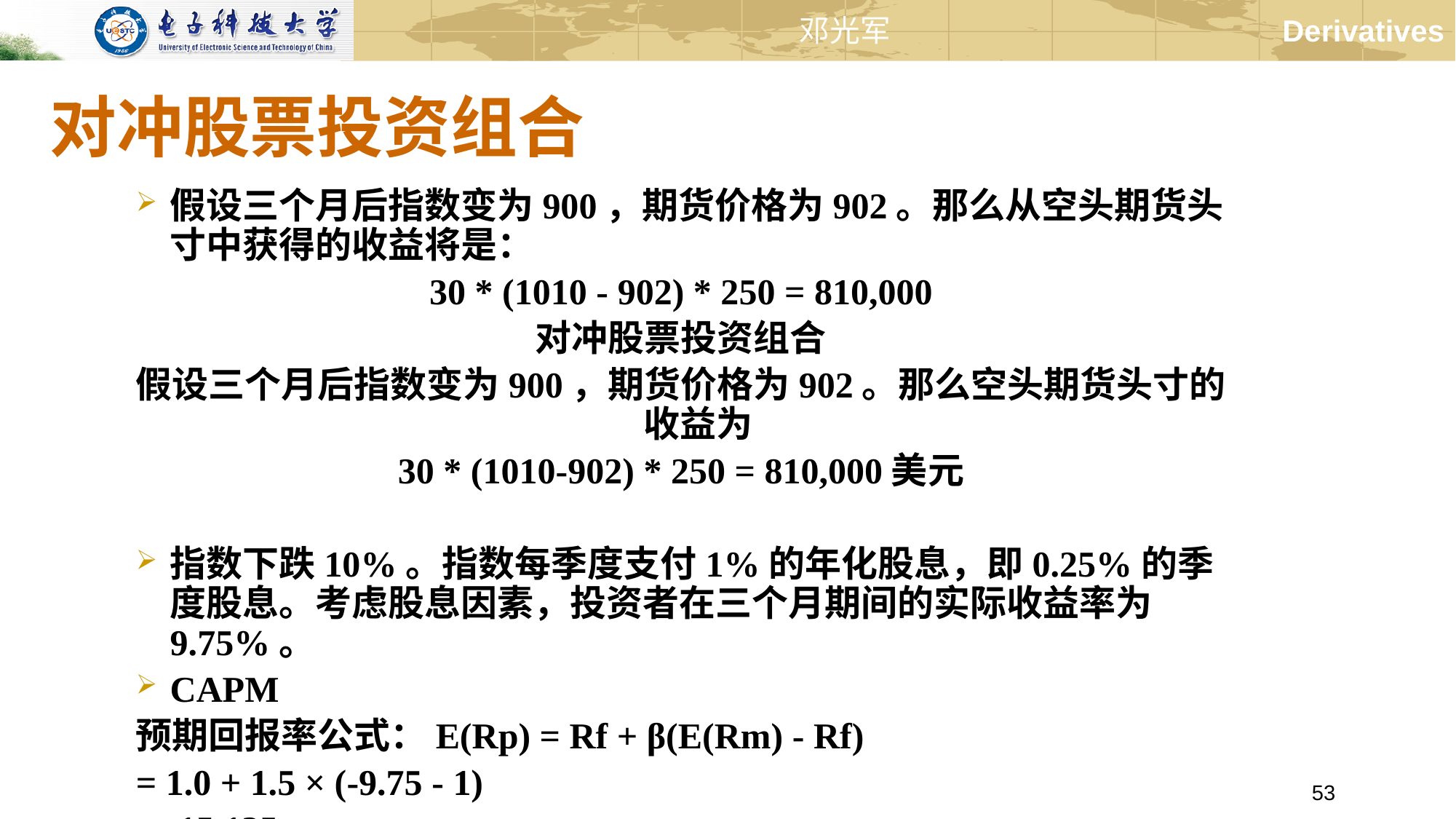

# 对冲股票投资组合
假设三个月后指数变为900，期货价格为902。那么从空头期货头寸中获得的收益将是：
30 * (1010 - 902) * 250 = 810,000
对冲股票投资组合
假设三个月后指数变为900，期货价格为902。那么空头期货头寸的收益为
30 * (1010-902) * 250 = 810,000美元

指数下跌10%。指数每季度支付1%的年化股息，即0.25%的季度股息。考虑股息因素，投资者在三个月期间的实际收益率为9.75%。
CAPM
预期回报率公式：E(Rp) = Rf + β(E(Rm) - Rf)
= 1.0 + 1.5 × (-9.75 - 1)
= -15.125
因此，投资组合在三个月末的预期价值（包括股息在内）为
$5,050,000 × (1 - 0.15125) = $4,286,187